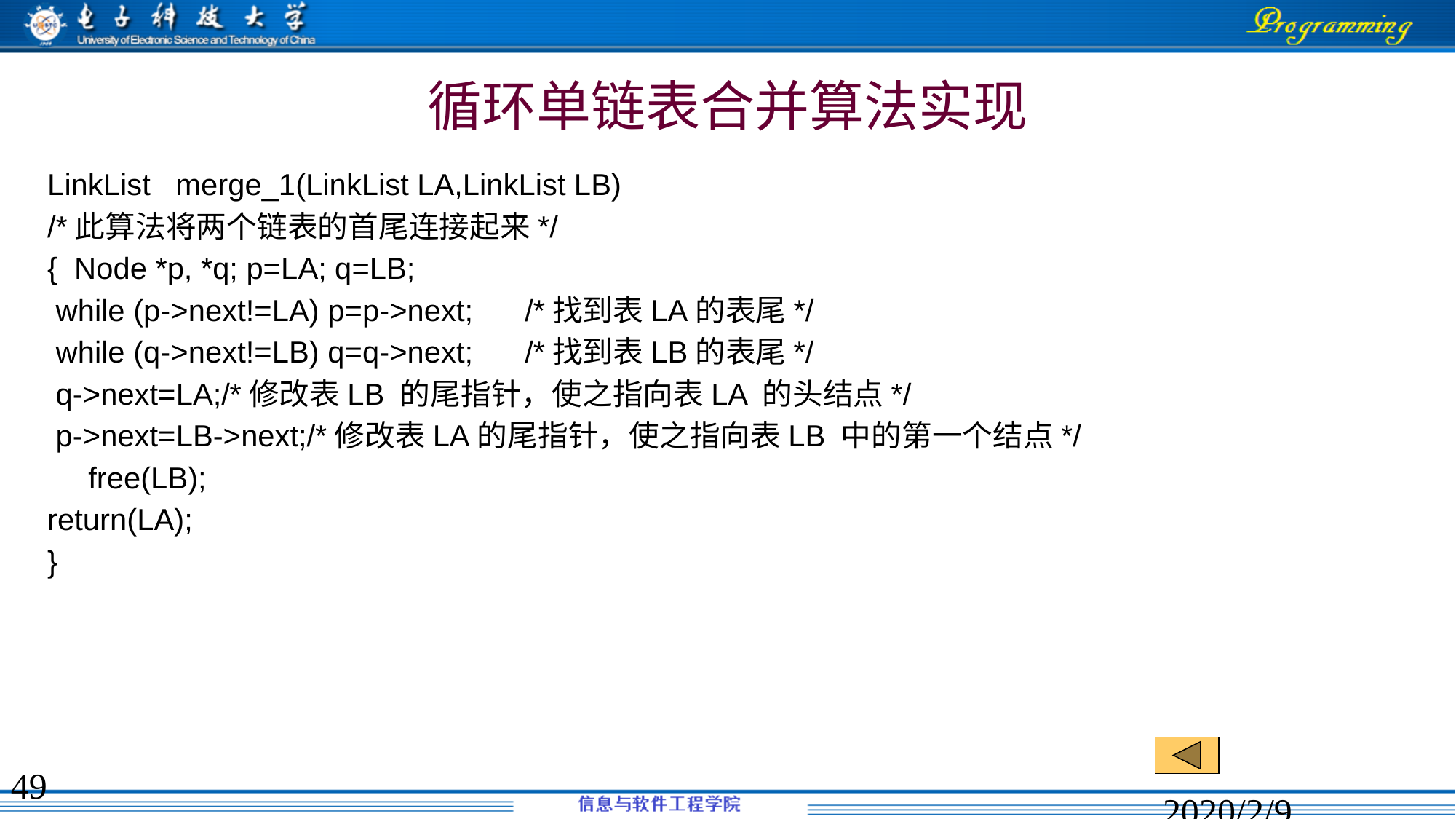

# 循环单链表合并算法实现
LinkList   merge_1(LinkList LA,LinkList LB)
/*此算法将两个链表的首尾连接起来*/
{  Node *p, *q; p=LA; q=LB;
 while (p->next!=LA) p=p->next;	/*找到表LA的表尾*/
 while (q->next!=LB) q=q->next;	/*找到表LB的表尾*/
 q->next=LA;/*修改表LB 的尾指针，使之指向表LA 的头结点*/
 p->next=LB->next;/*修改表LA的尾指针，使之指向表LB 中的第一个结点*/
	free(LB);
return(LA);
}

49
2020/2/9